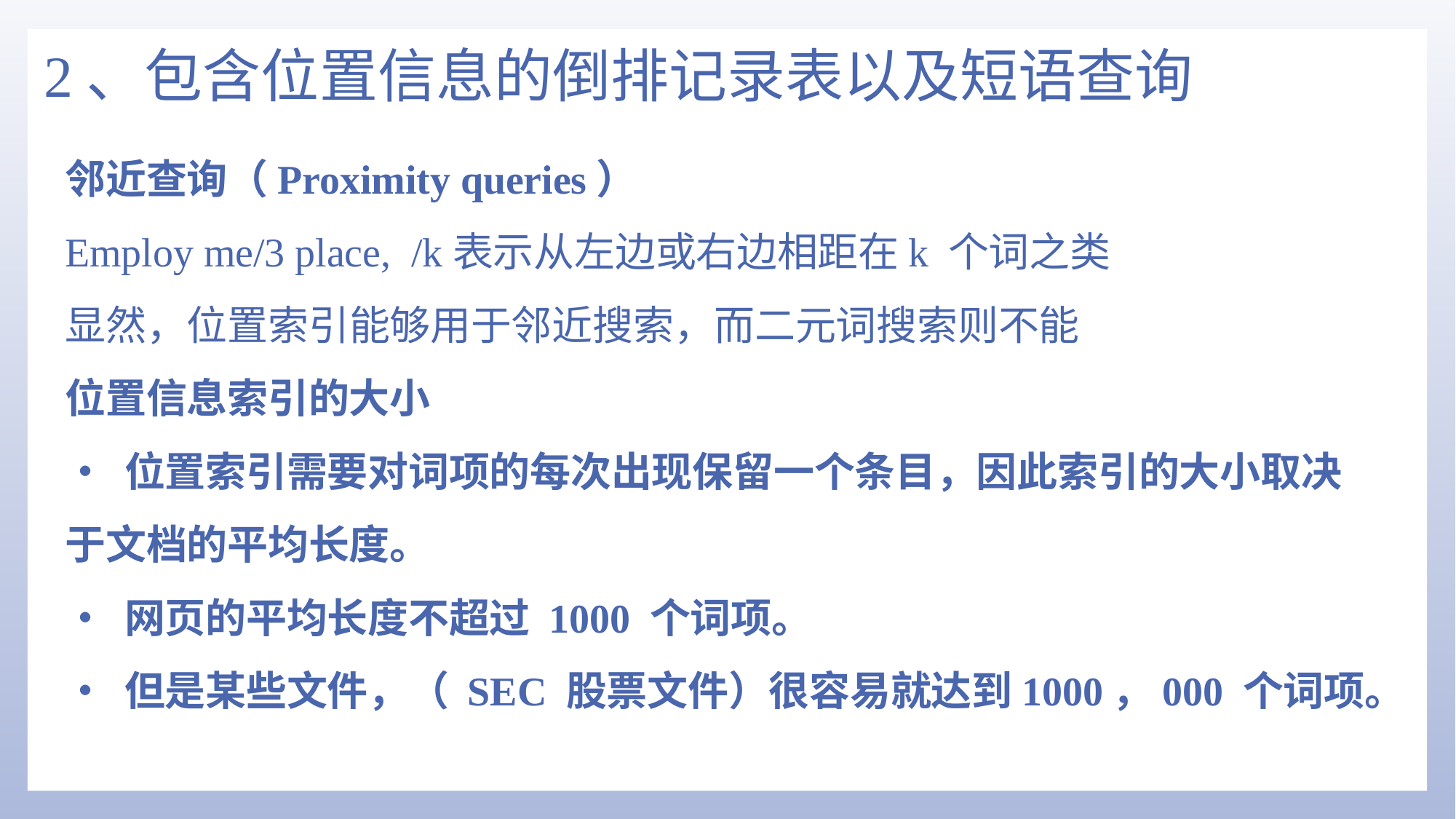

# 2、包含位置信息的倒排记录表以及短语查询
邻近查询（Proximity queries）
Employ me/3 place,  /k表示从左边或右边相距在k 个词之类
显然，位置索引能够用于邻近搜索，而二元词搜索则不能
位置信息索引的大小
• 位置索引需要对词项的每次出现保留一个条目，因此索引的大小取决于文档的平均长度。
• 网页的平均长度不超过 1000 个词项。
• 但是某些文件，（ SEC 股票文件）很容易就达到1000，000 个词项。